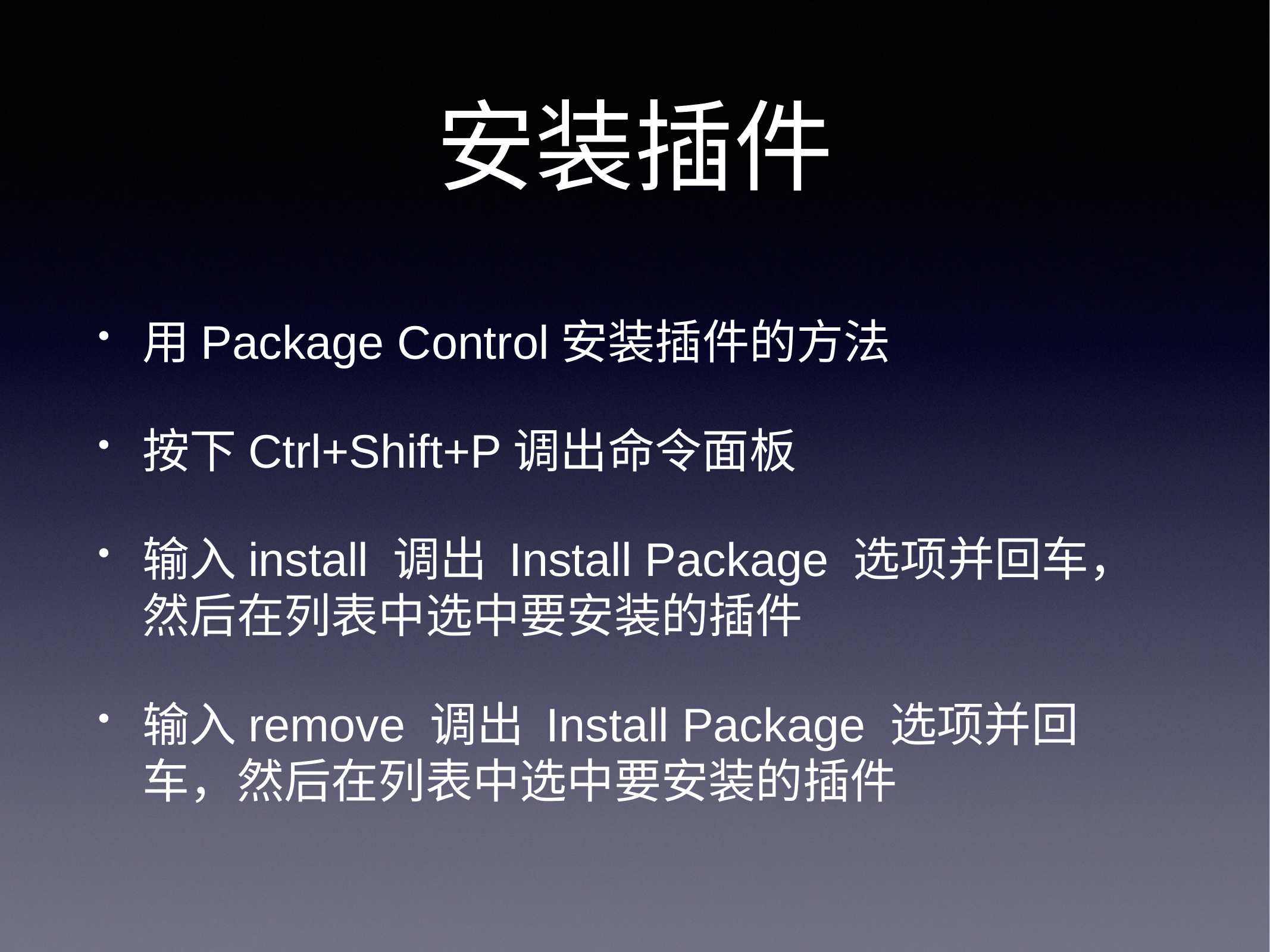

# 安装插件
用Package Control安装插件的方法
按下Ctrl+Shift+P调出命令面板
输入install 调出 Install Package 选项并回车，然后在列表中选中要安装的插件
输入remove 调出 Install Package 选项并回车，然后在列表中选中要安装的插件